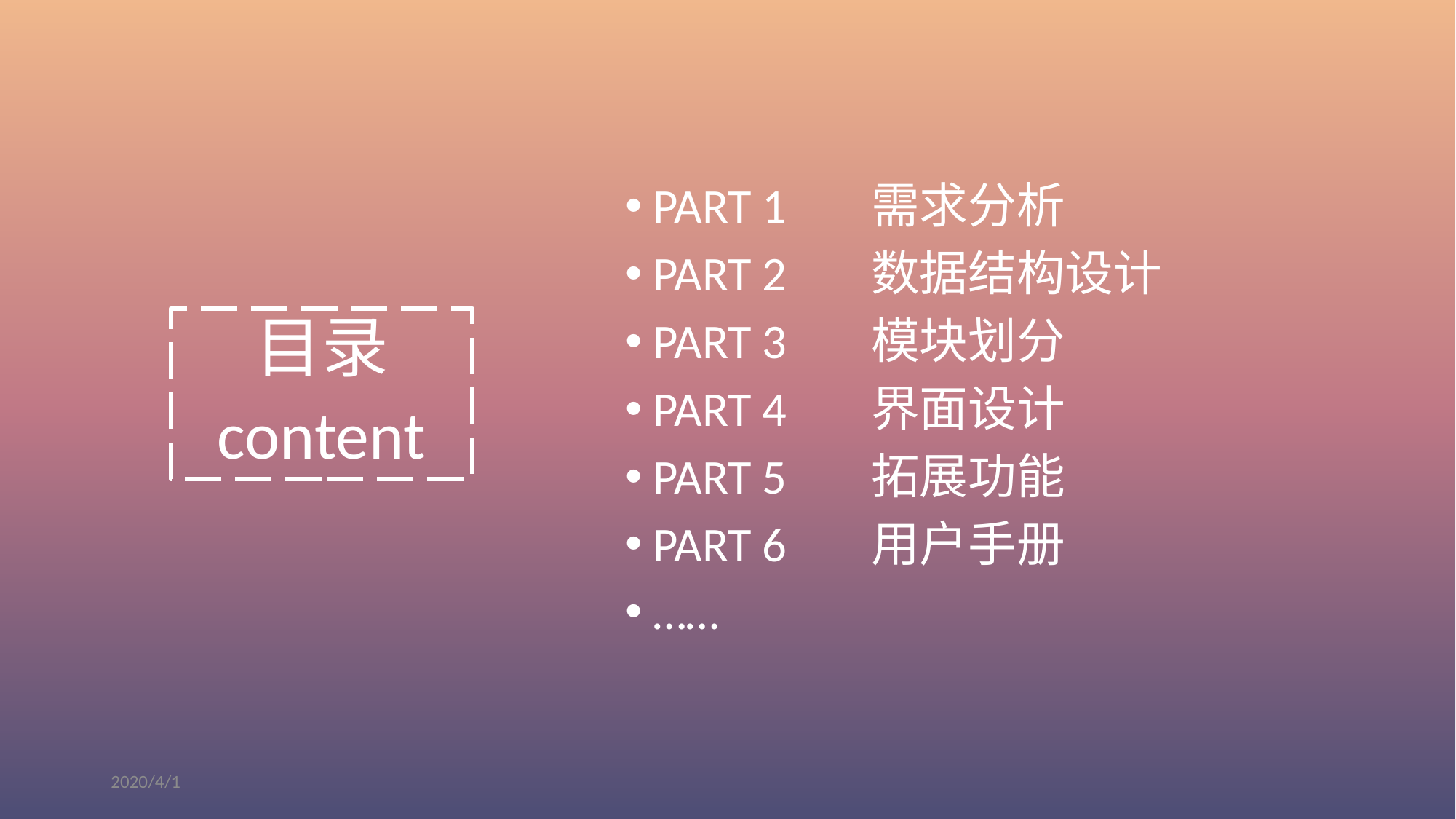

PART 1	需求分析
PART 2	数据结构设计
PART 3	模块划分
PART 4	界面设计
PART 5	拓展功能
PART 6	用户手册
……
目录
content
2020/4/1